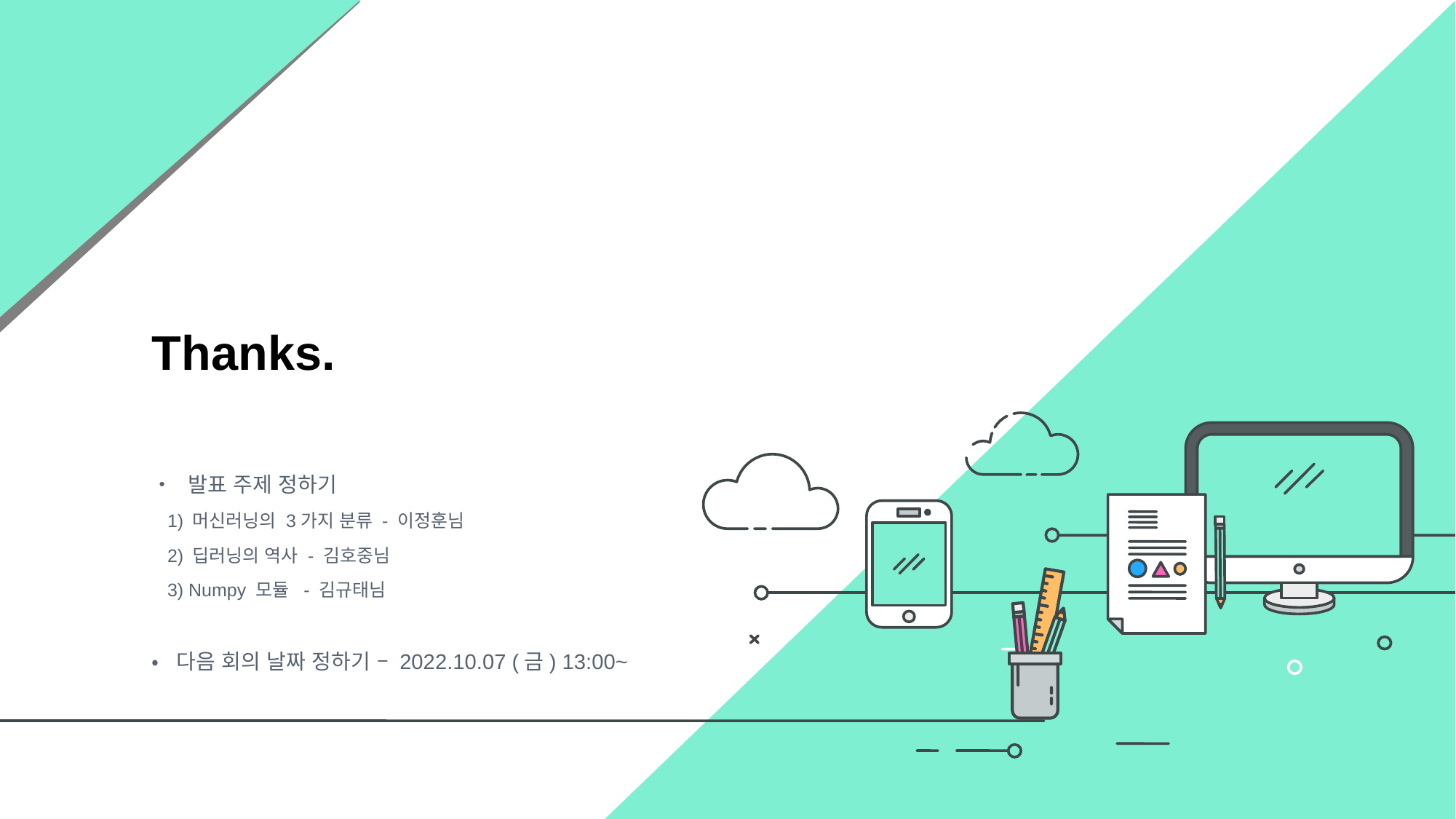

# Thanks.
•  발표 주제 정하기
   1) 머신러닝의 3가지 분류 - 이정훈님
   2) 딥러닝의 역사 - 김호중님
   3) Numpy 모듈  - 김규태님

•  다음 회의 날짜 정하기 – 2022.10.07 (금) 13:00~